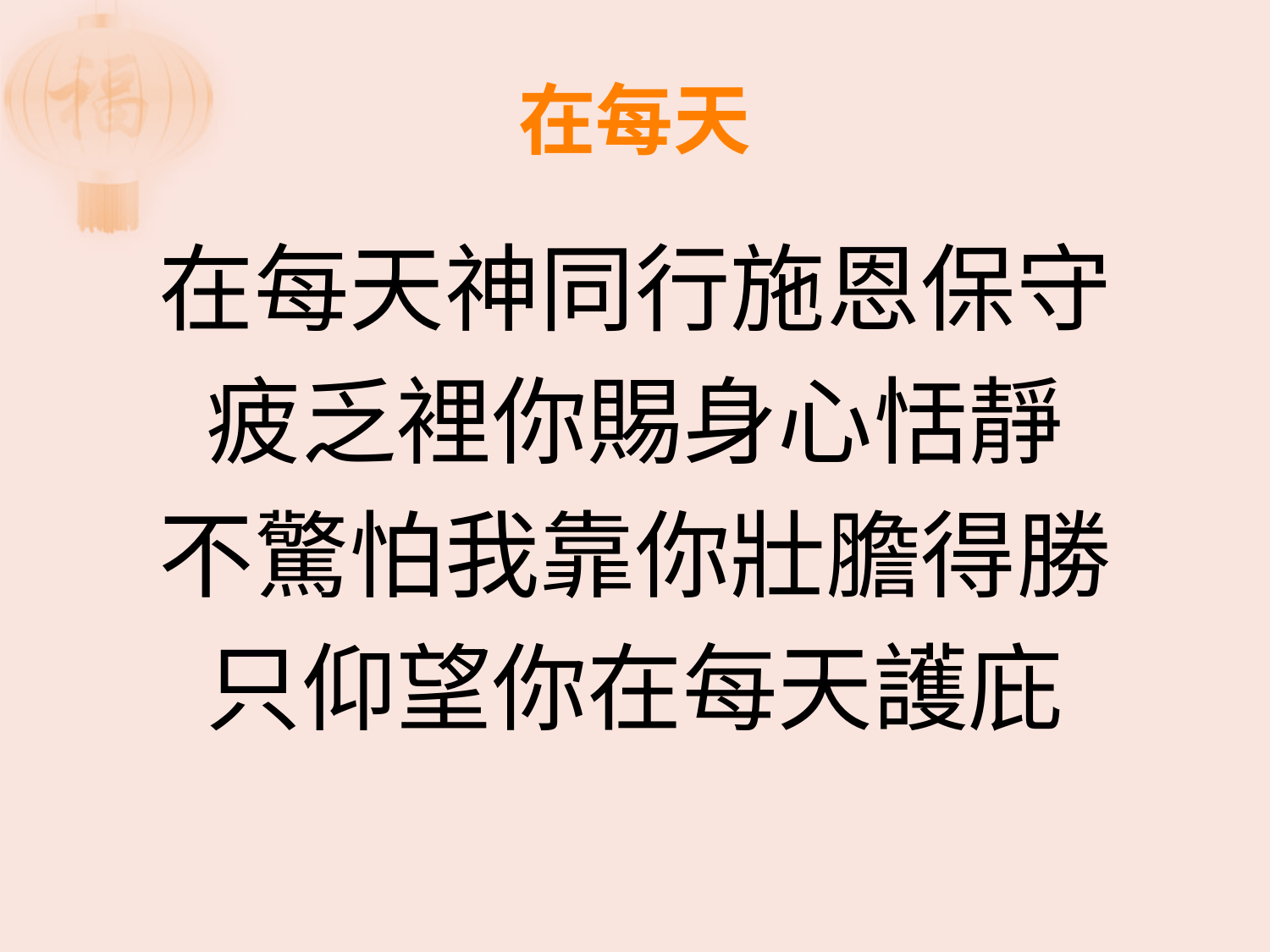

# 在每天
在每天神同行施恩保守
疲乏裡你賜身心恬靜
不驚怕我靠你壯膽得勝
只仰望你在每天護庇